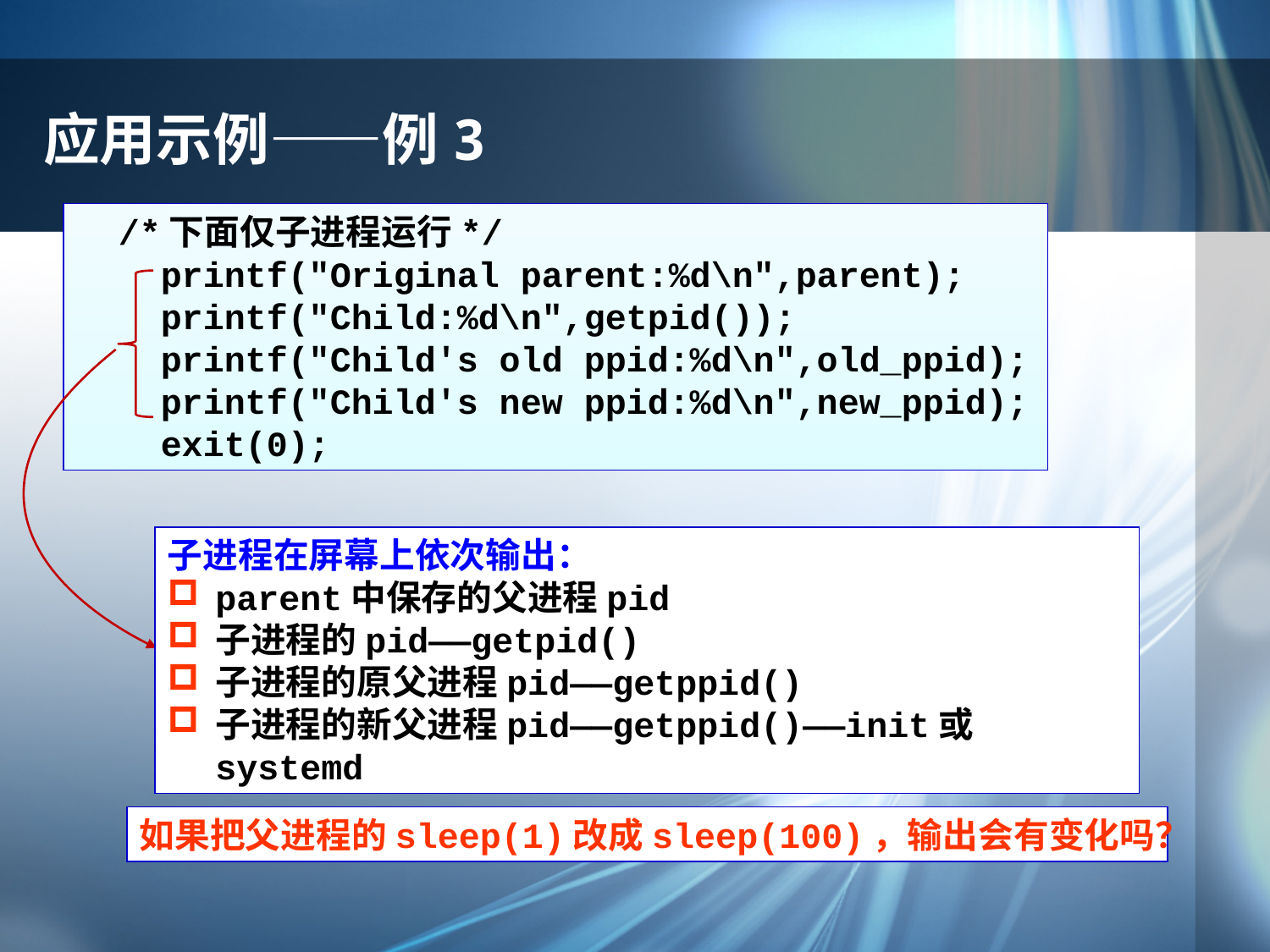

# 应用示例——例3
  /*下面仅子进程运行*/
    printf("Original parent:%d\n",parent);
    printf("Child:%d\n",getpid());
    printf("Child's old ppid:%d\n",old_ppid);
    printf("Child's new ppid:%d\n",new_ppid);
    exit(0);

子进程在屏幕上依次输出：
parent中保存的父进程pid
子进程的pid——getpid()
子进程的原父进程pid——getppid()
子进程的新父进程pid——getppid()——init或systemd
如果把父进程的sleep(1)改成sleep(100)，输出会有变化吗？